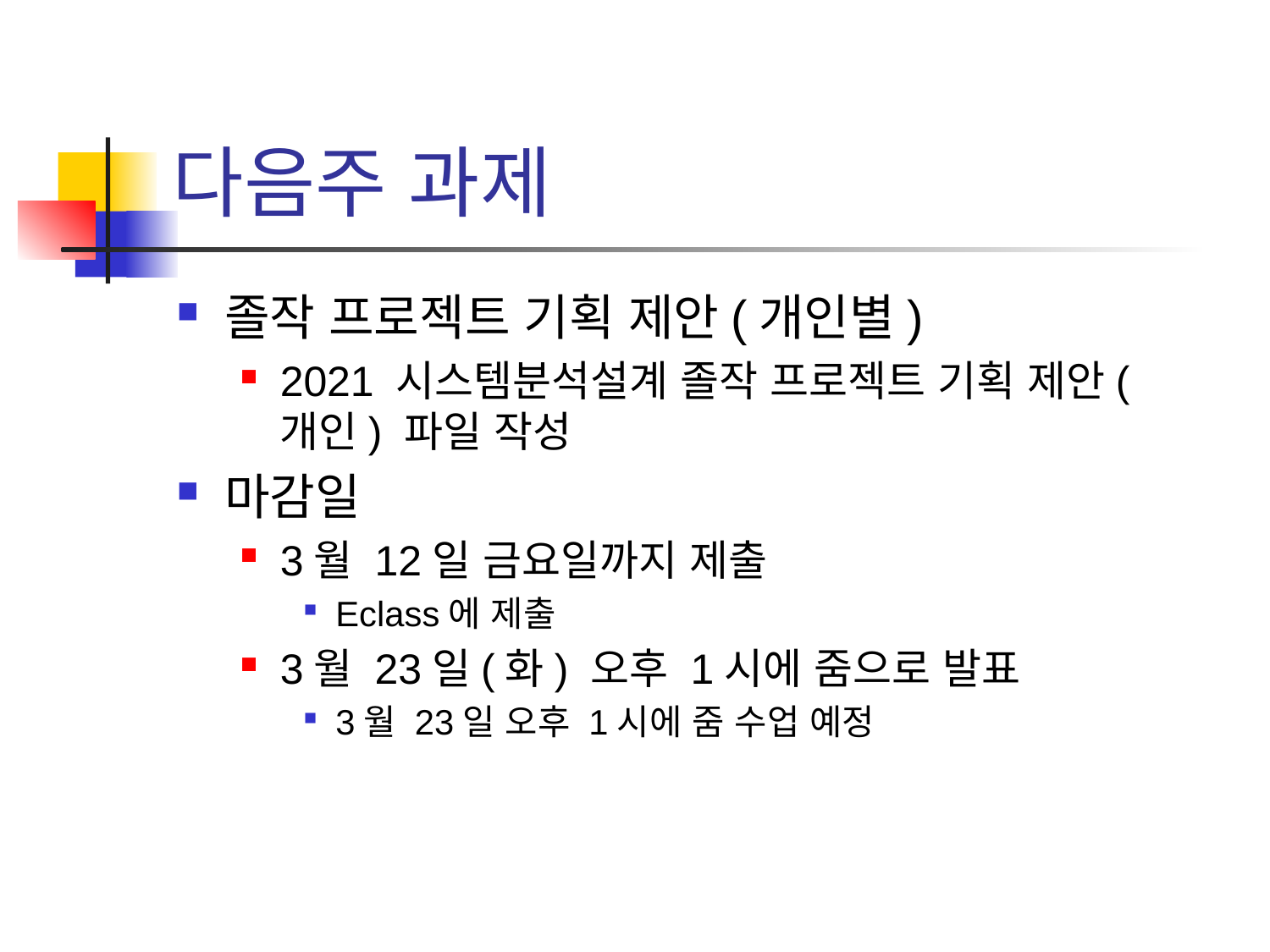

# 다음주 과제
졸작 프로젝트 기획 제안(개인별)
2021 시스템분석설계 졸작 프로젝트 기획 제안(개인) 파일 작성
마감일
3월 12일 금요일까지 제출
Eclass에 제출
3월 23일(화) 오후 1시에 줌으로 발표
3월 23일 오후 1시에 줌 수업 예정